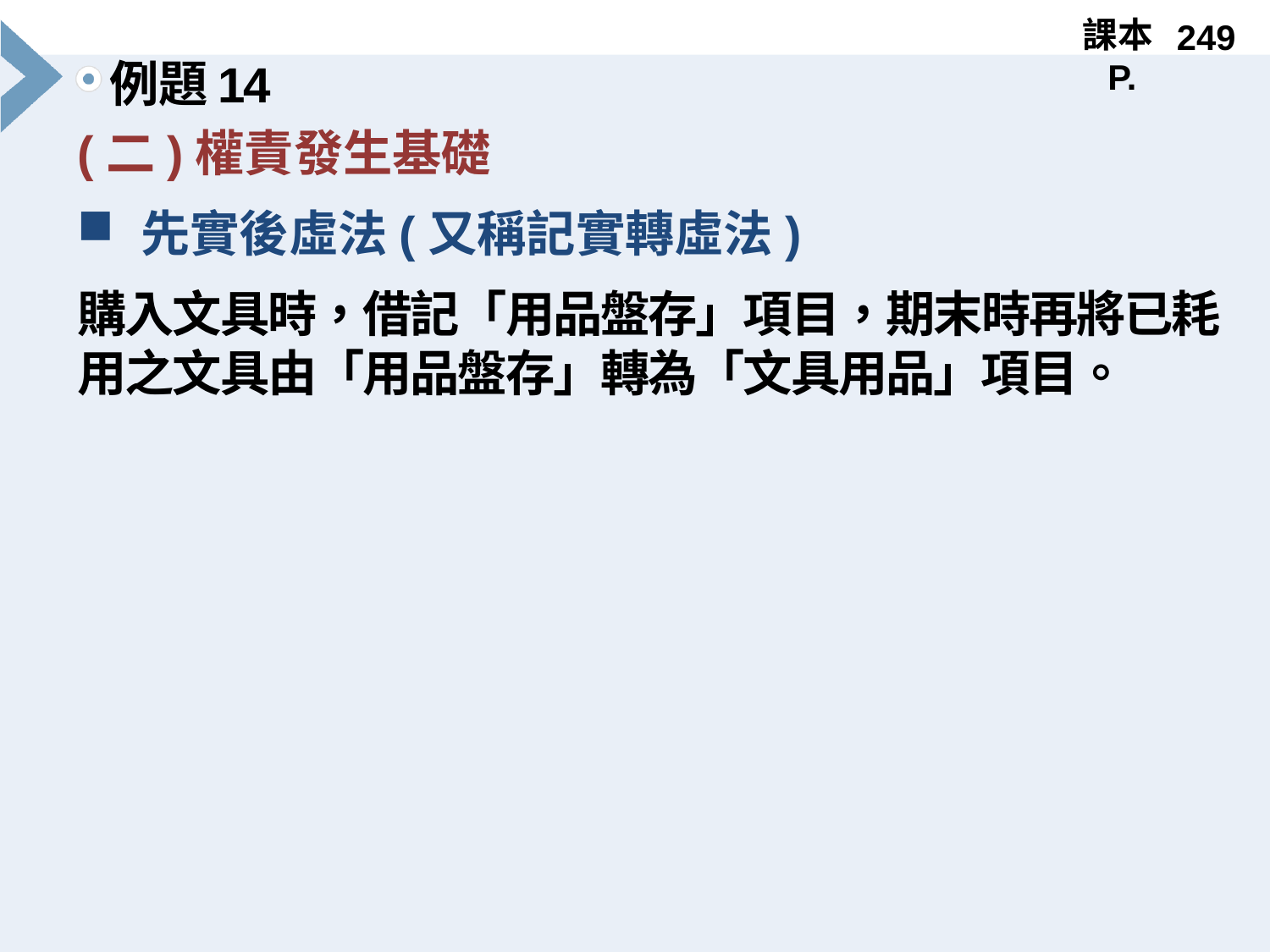

249
# 14
(二)權責發生基礎
先實後虛法(又稱記實轉虛法)
購入文具時，借記「用品盤存」項目，期末時再將已耗用之文具由「用品盤存」轉為「文具用品」項目。